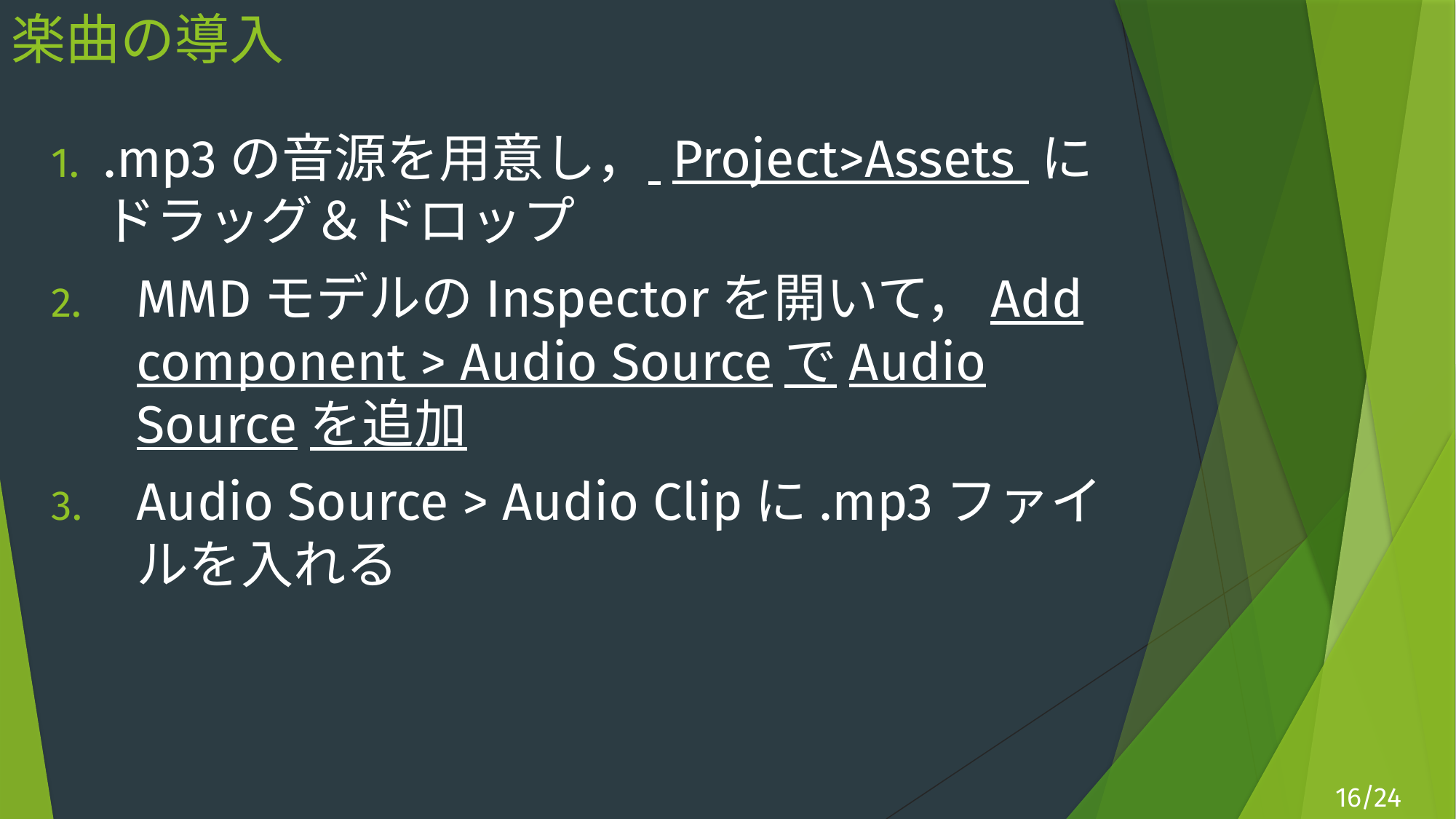

# 楽曲の導入
.mp3の音源を用意し， Project>Assets にドラッグ＆ドロップ
MMDモデルのInspectorを開いて，Add component > Audio SourceでAudio Sourceを追加
Audio Source > Audio Clipに.mp3ファイルを入れる
16/24